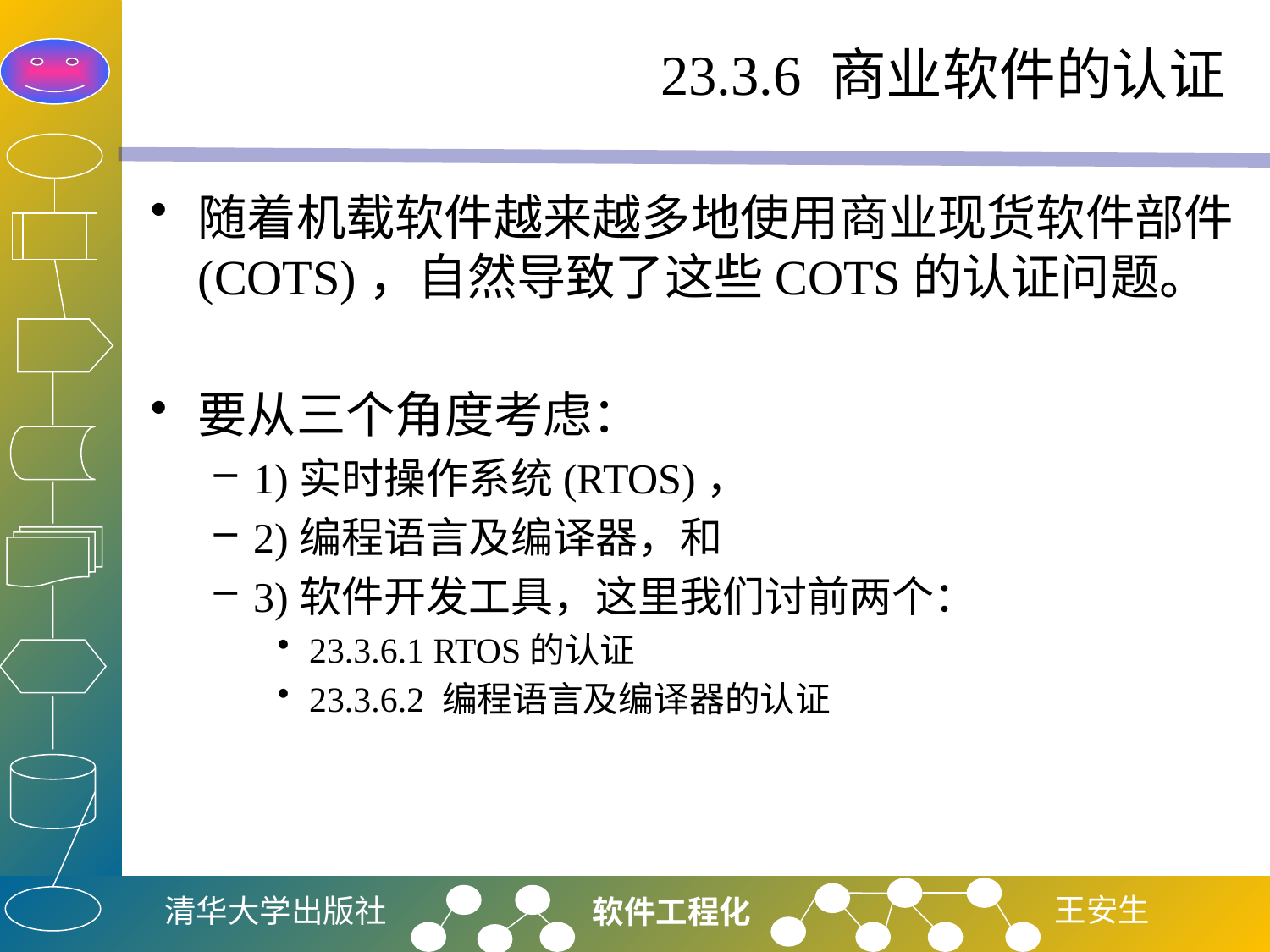

# 23.3.6 商业软件的认证
随着机载软件越来越多地使用商业现货软件部件(COTS)，自然导致了这些COTS的认证问题。

要从三个角度考虑：
1)实时操作系统(RTOS)，
2)编程语言及编译器，和
3)软件开发工具，这里我们讨前两个：
23.3.6.1 RTOS的认证
23.3.6.2 编程语言及编译器的认证